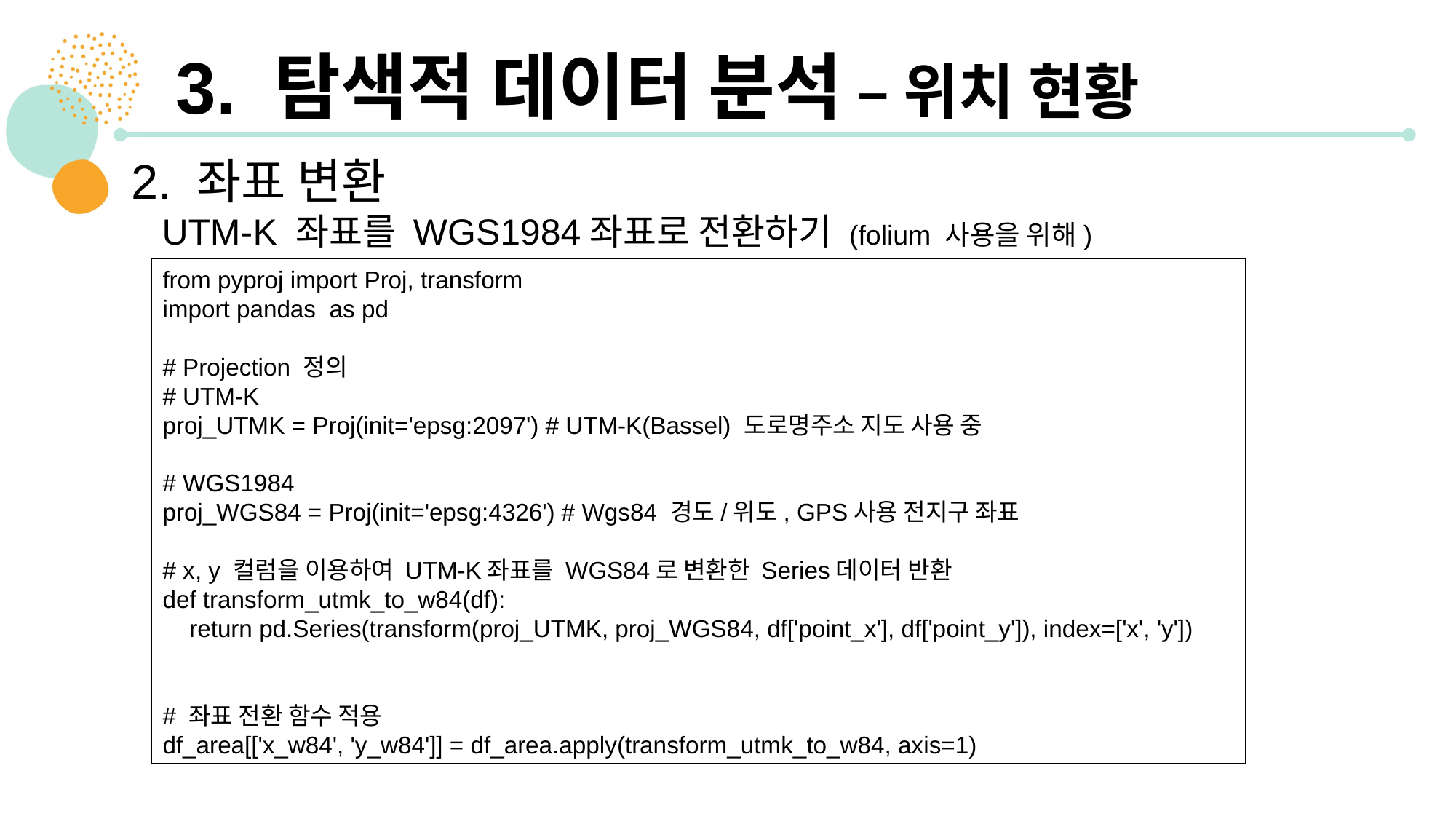

3. 탐색적 데이터 분석 – 위치 현황
2. 좌표 변환
   UTM-K 좌표를 WGS1984좌표로 전환하기 (folium 사용을 위해)
from pyproj import Proj, transform
import pandas  as pd
# Projection 정의
# UTM-K
proj_UTMK = Proj(init='epsg:2097') # UTM-K(Bassel) 도로명주소 지도 사용 중
# WGS1984
proj_WGS84 = Proj(init='epsg:4326') # Wgs84 경도/위도, GPS사용 전지구 좌표
# x, y 컬럼을 이용하여 UTM-K좌표를 WGS84로 변환한 Series데이터 반환
def transform_utmk_to_w84(df):
    return pd.Series(transform(proj_UTMK, proj_WGS84, df['point_x'], df['point_y']), index=['x', 'y'])

# 좌표 전환 함수 적용
df_area[['x_w84', 'y_w84']] = df_area.apply(transform_utmk_to_w84, axis=1)